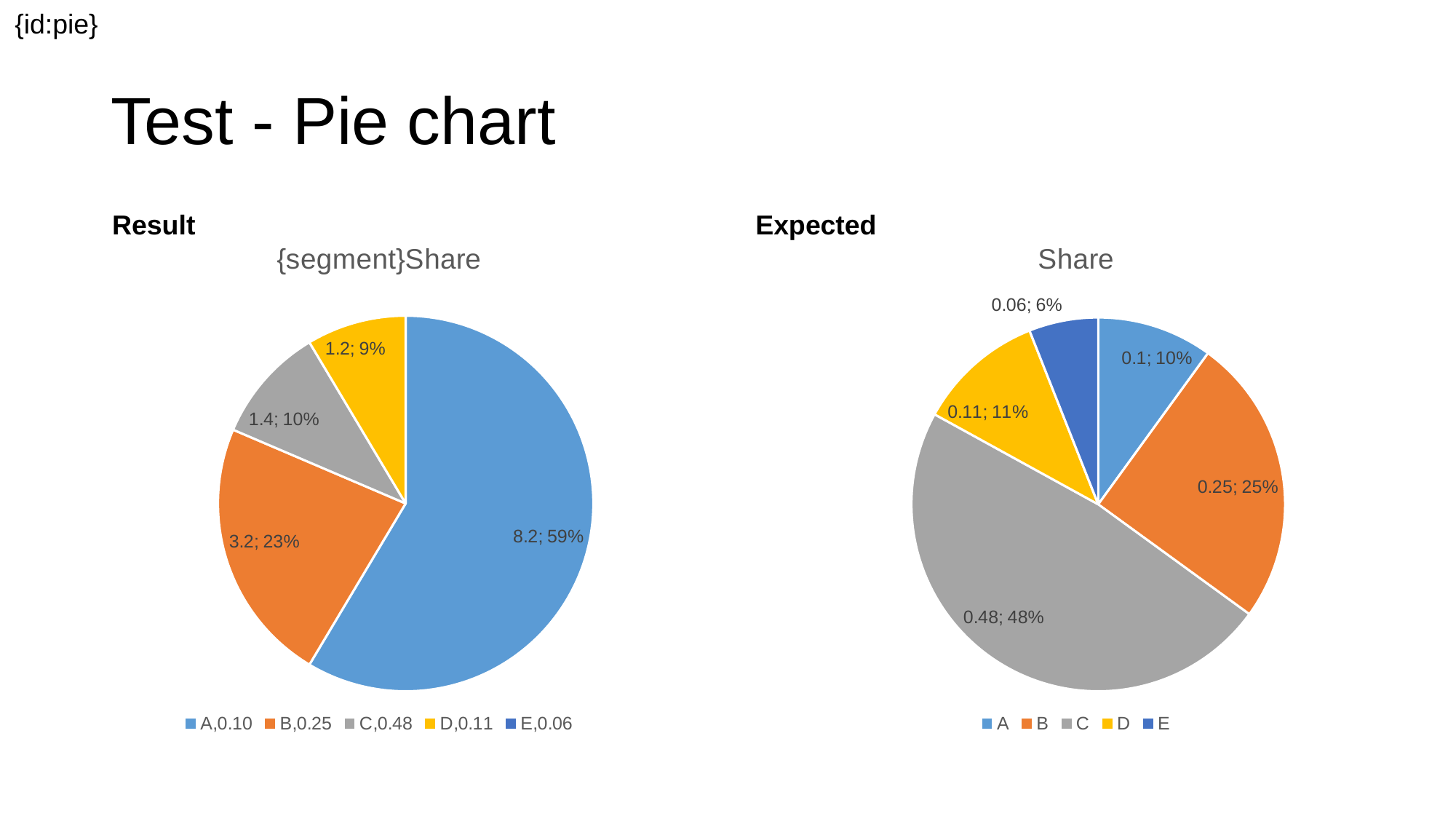

{id:pie}
# Test - Pie chart
Result
Expected

### Chart: {segment}Share

| Category | 売上高 |
|---|---|
| A,0.10 | 8.2 |
| B,0.25 | 3.2 |
| C,0.48 | 1.4 |
| D,0.11 | 1.2 |
| E,0.06 | None |

### Chart: Share

| Category | Share |
|---|---|
| A | 0.1 |
| B | 0.25 |
| C | 0.48 |
| D | 0.11 |
| E | 0.06 |